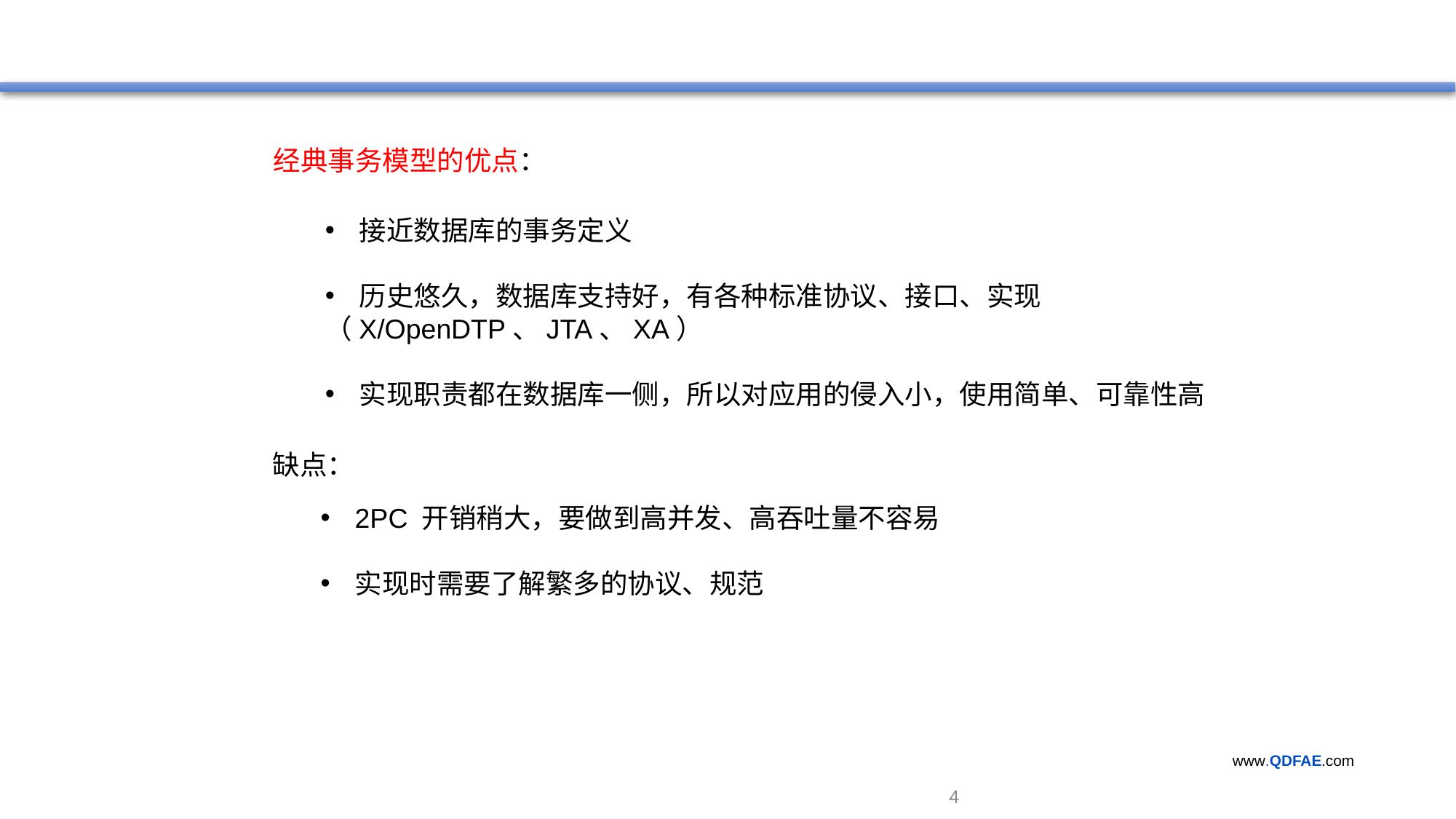

经典事务模型的优点：
接近数据库的事务定义

历史悠久，数据库支持好，有各种标准协议、接口、实现
（X/OpenDTP、JTA、XA）

实现职责都在数据库一侧，所以对应用的侵入小，使用简单、可靠性高
缺点：
2PC 开销稍大，要做到高并发、高吞吐量不容易

实现时需要了解繁多的协议、规范
                   4